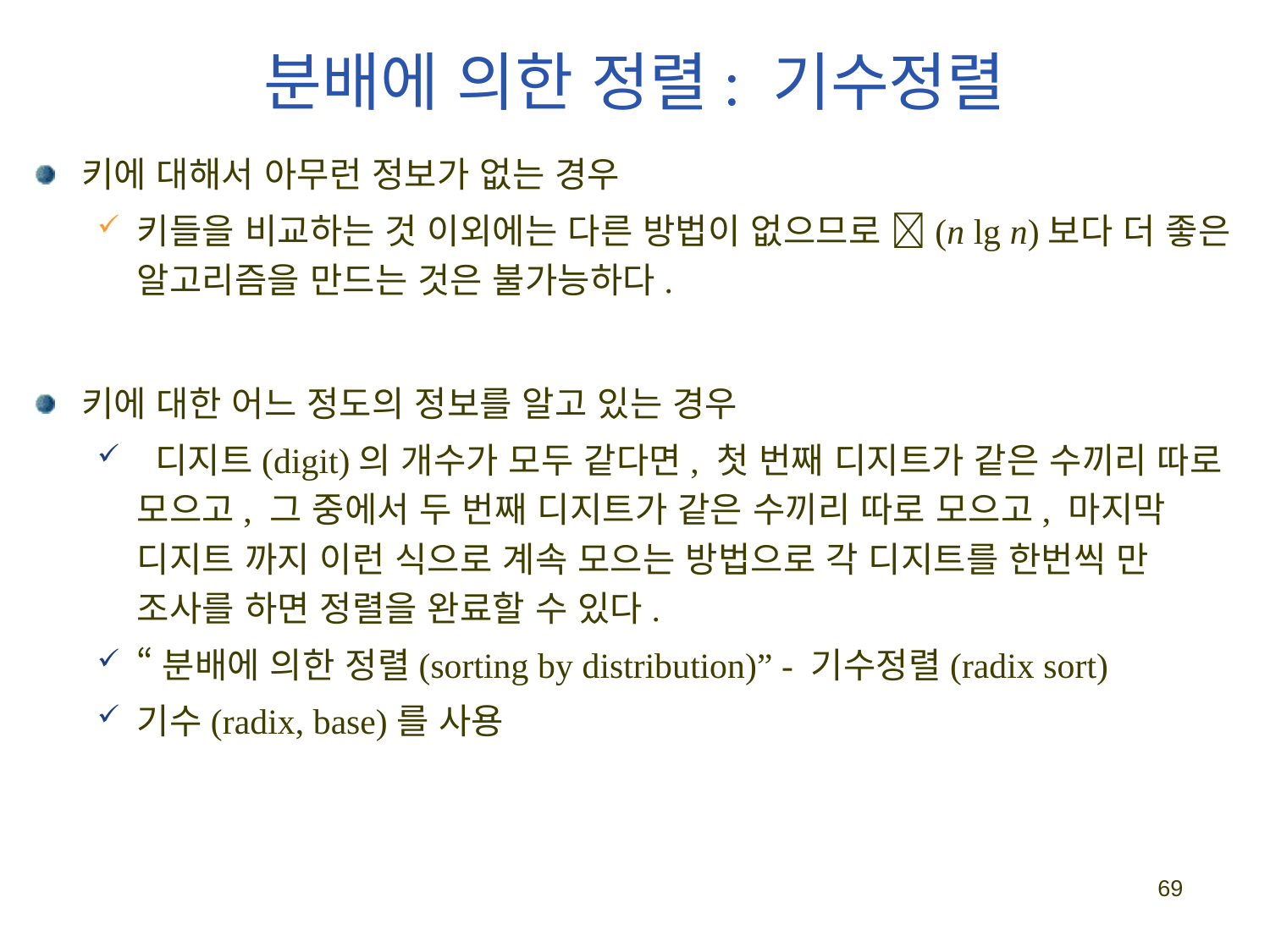

# 분배에 의한 정렬: 기수정렬
키에 대해서 아무런 정보가 없는 경우
키들을 비교하는 것 이외에는 다른 방법이 없으므로 Θ(n lg n)보다 더 좋은 알고리즘을 만드는 것은 불가능하다.

키에 대한 어느 정도의 정보를 알고 있는 경우
 디지트(digit)의 개수가 모두 같다면, 첫 번째 디지트가 같은 수끼리 따로 모으고, 그 중에서 두 번째 디지트가 같은 수끼리 따로 모으고, 마지막 디지트 까지 이런 식으로 계속 모으는 방법으로 각 디지트를 한번씩 만 조사를 하면 정렬을 완료할 수 있다.
“분배에 의한 정렬(sorting by distribution)” - 기수정렬(radix sort)
기수(radix, base)를 사용
69